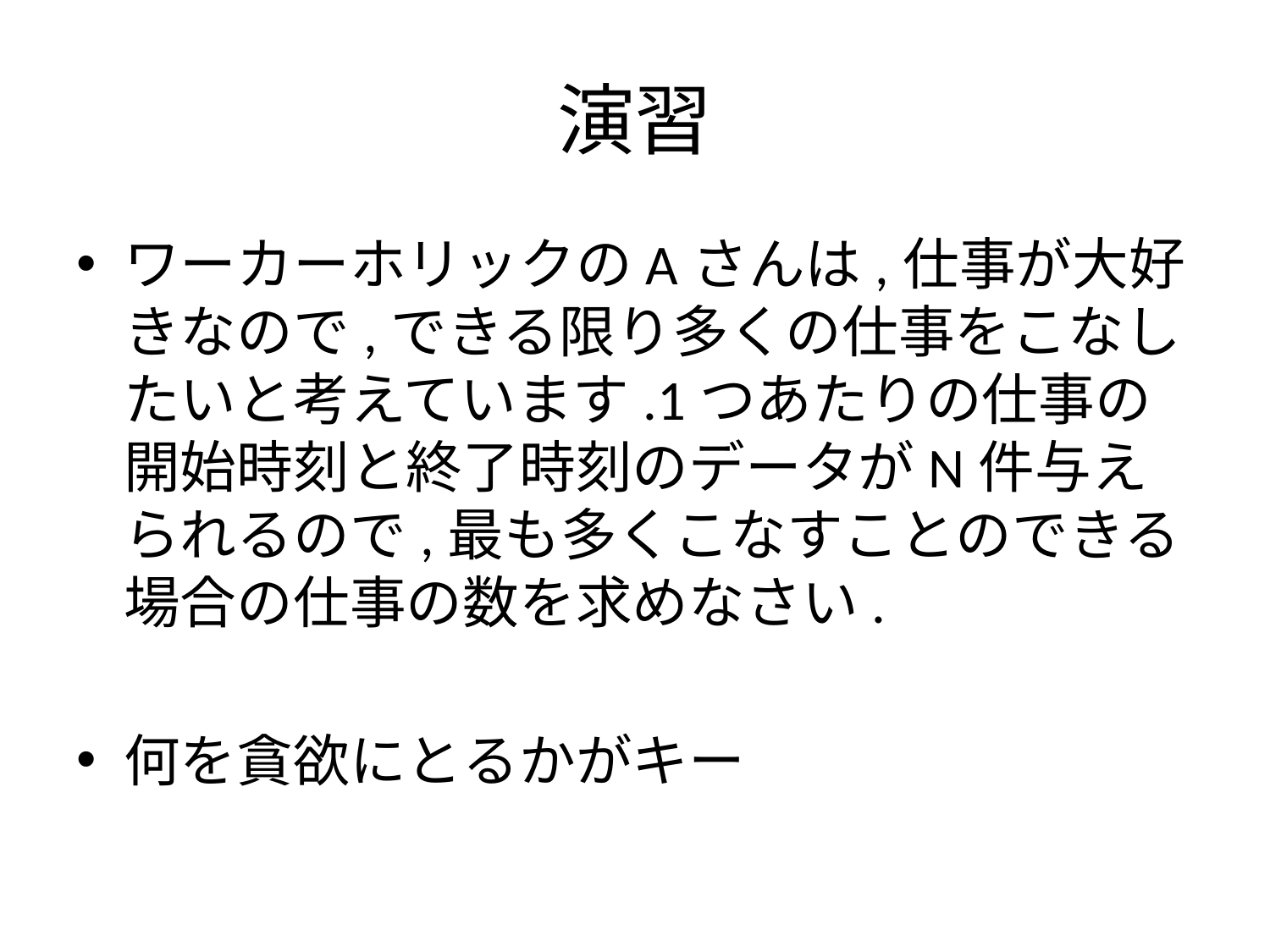

# 演習
ワーカーホリックのAさんは,仕事が大好きなので,できる限り多くの仕事をこなしたいと考えています.1つあたりの仕事の開始時刻と終了時刻のデータがN件与えられるので,最も多くこなすことのできる場合の仕事の数を求めなさい.

何を貪欲にとるかがキー